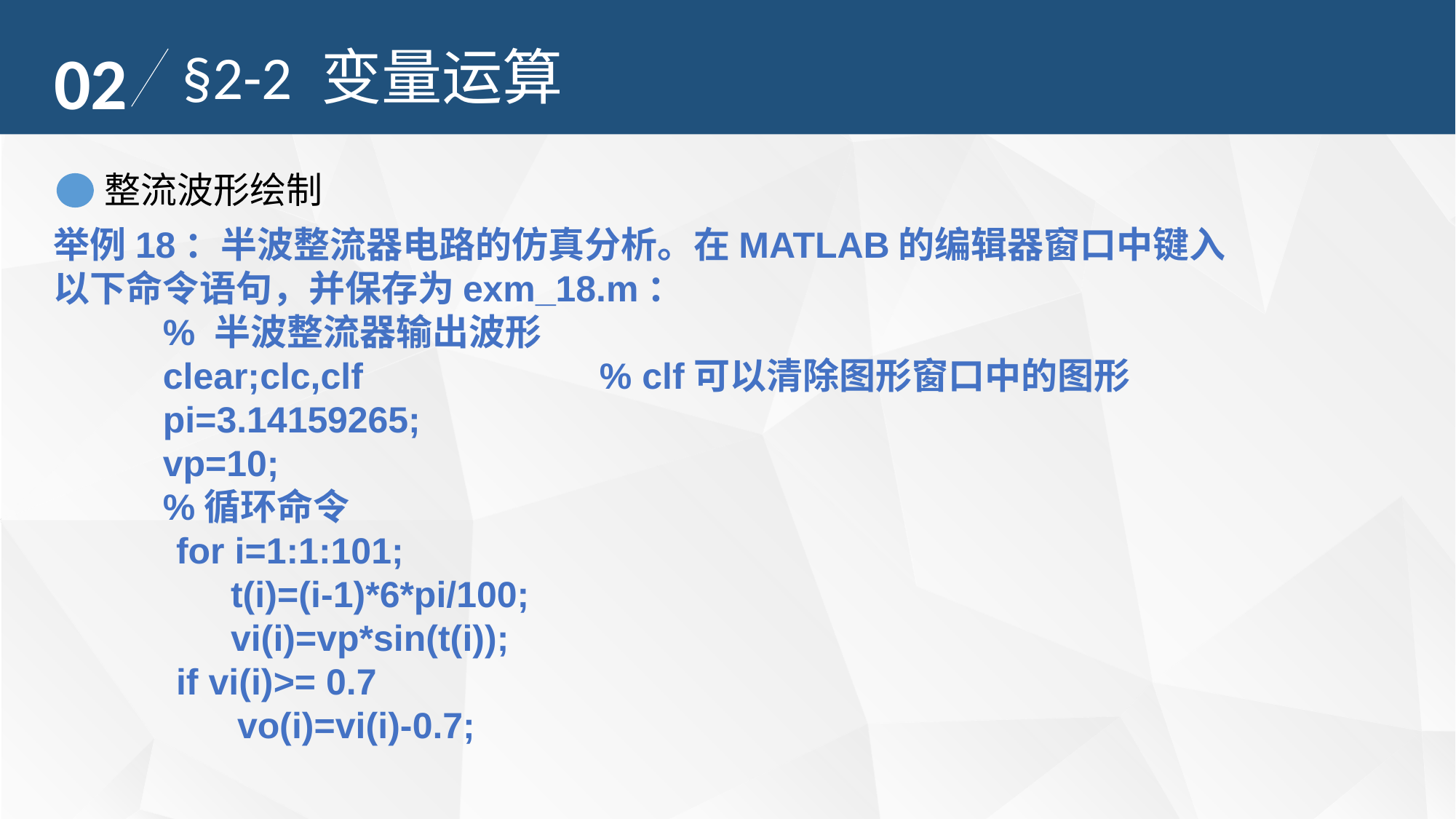

02
§2-2 变量运算
整流波形绘制

举例18：半波整流器电路的仿真分析。在MATLAB的编辑器窗口中键入以下命令语句，并保存为exm_18.m：
	% 半波整流器输出波形
	clear;clc,clf			% clf可以清除图形窗口中的图形
	pi=3.14159265;
	vp=10;
	%循环命令
            for i=1:1:101;
            t(i)=(i-1)*6*pi/100;
            vi(i)=vp*sin(t(i));
            if vi(i)>= 0.7
                  vo(i)=vi(i)-0.7;